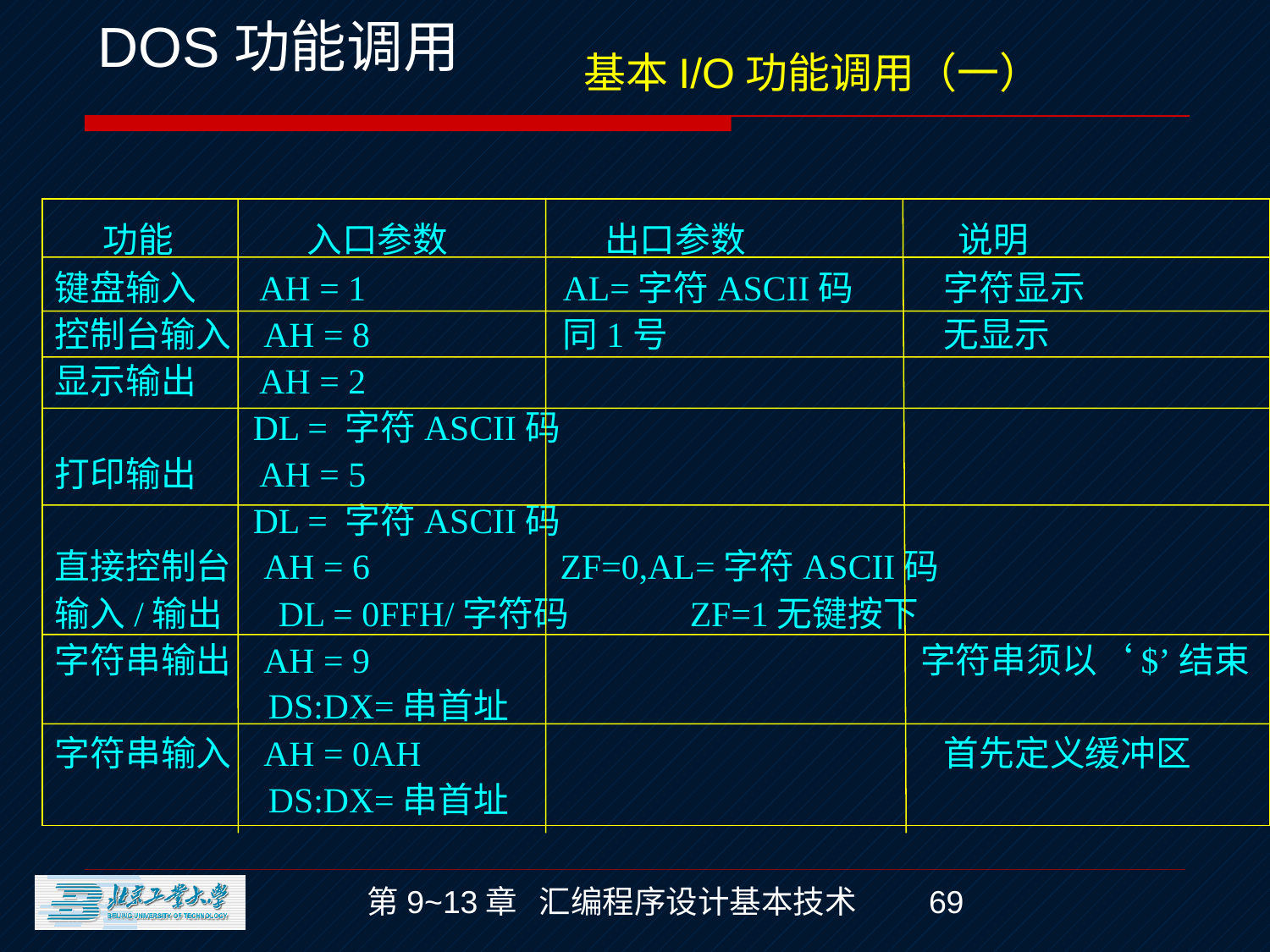

DOS功能调用
基本I/O功能调用（一）

    功能                 入口参数                    出口参数                           说明
键盘输入       AH = 1		AL=字符ASCII码	字符显示
控制台输入   AH = 8		同1号			无显示
显示输出       AH = 2
	        DL = 字符ASCII码
打印输出       AH = 5
	        DL = 字符ASCII码
直接控制台   AH = 6	              ZF=0,AL=字符ASCII码
输入/输出      DL = 0FFH/字符码	ZF=1无键按下
字符串输出   AH = 9			                         字符串须以‘$’结束
                        DS:DX=串首址
字符串输入   AH = 0AH					首先定义缓冲区
                        DS:DX=串首址